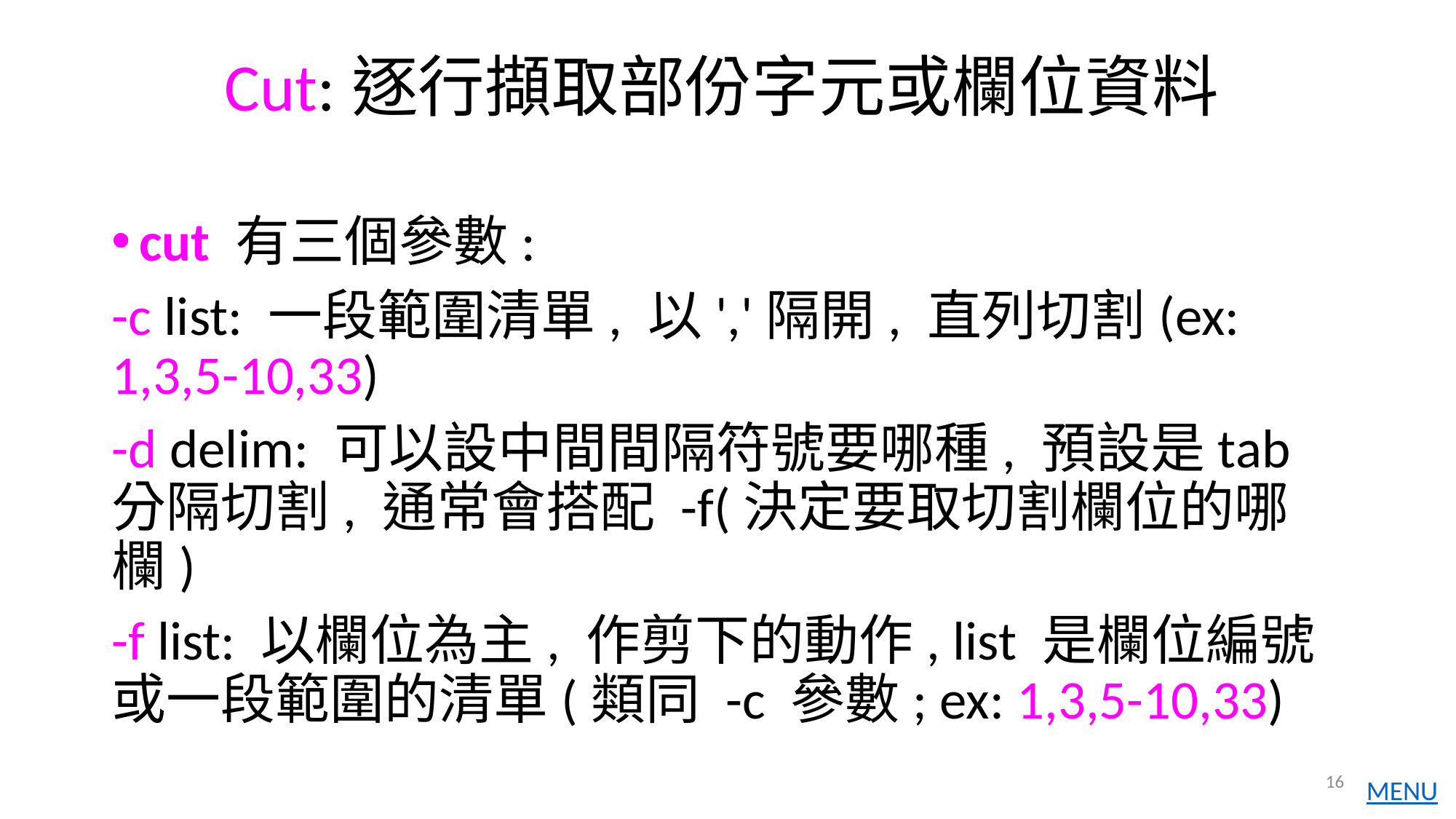

Cut:逐行擷取部份字元或欄位資料
cut 有三個參數:
-c list: 一段範圍清單, 以','隔開, 直列切割(ex: 1,3,5-10,33)
-d delim: 可以設中間間隔符號要哪種, 預設是tab分隔切割, 通常會搭配 -f(決定要取切割欄位的哪欄)
-f list: 以欄位為主, 作剪下的動作, list 是欄位編號或一段範圍的清單(類同 -c 參數; ex: 1,3,5-10,33)

16